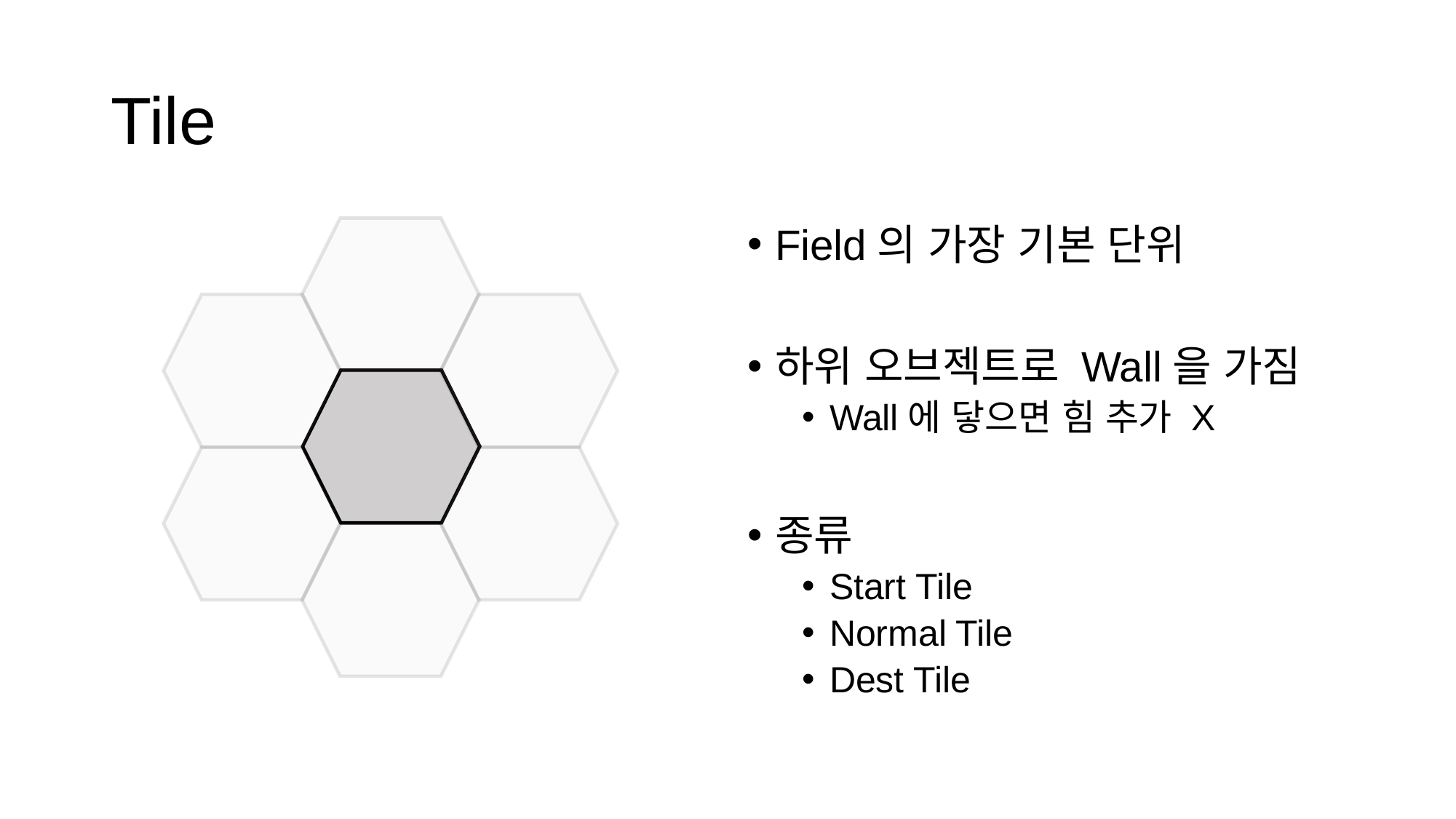

# Tile

Field의 가장 기본 단위

하위 오브젝트로 Wall을 가짐
Wall에 닿으면 힘 추가 X

종류
Start Tile
Normal Tile
Dest Tile